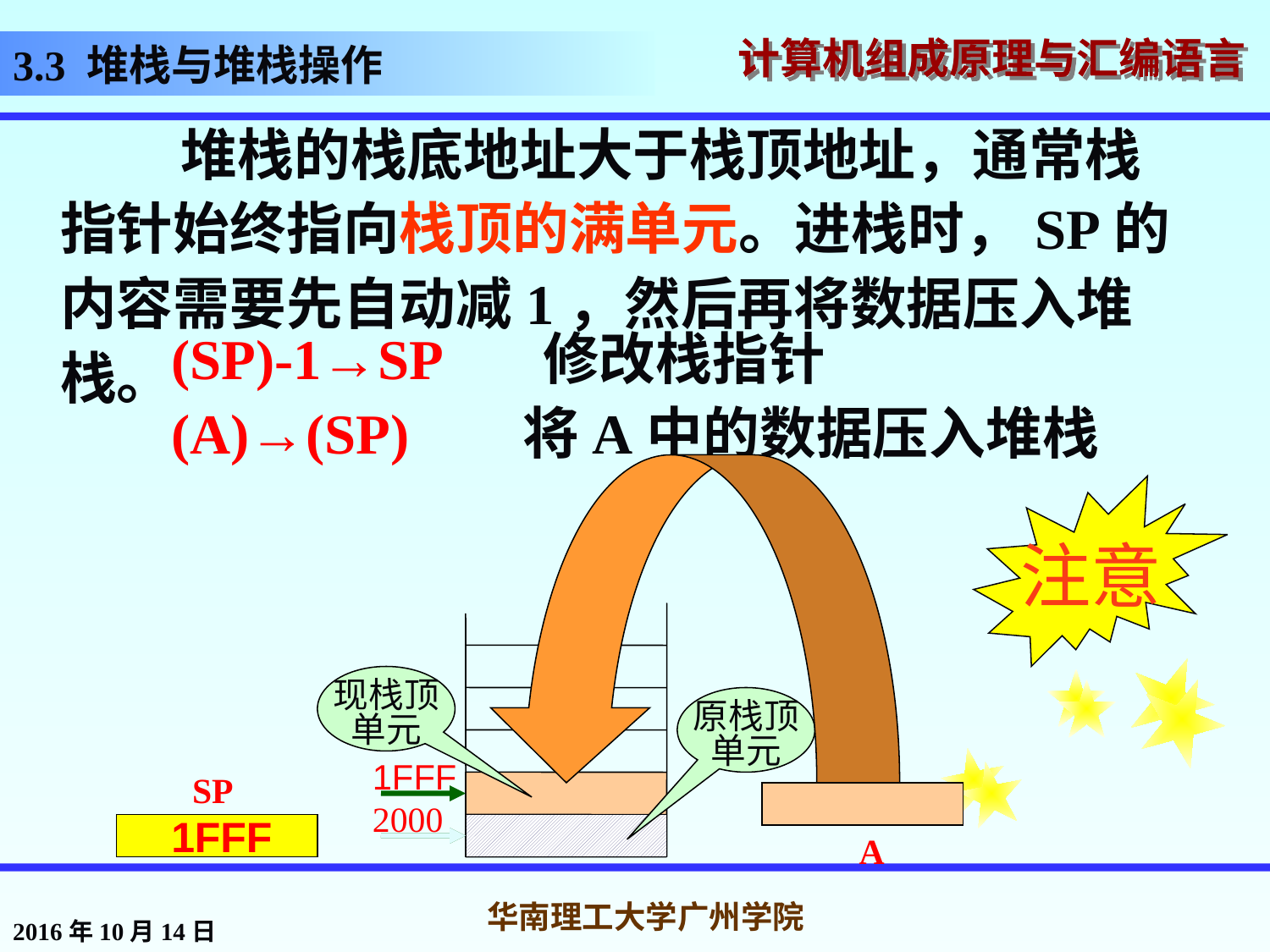

3.3 堆栈与堆栈操作
            堆栈的栈底地址大于栈顶地址，通常栈指针始终指向栈顶的满单元。进栈时，SP的内容需要先自动减1，然后再将数据压入堆栈。
(SP)-1→SP      修改栈指针
(A)→(SP)       将A中的数据压入堆栈

注意

SP

2000

A

原栈顶
单元
2000
现栈顶
单元
1FFF

2000
1FFF

2016年10月14日
华南理工大学广州学院